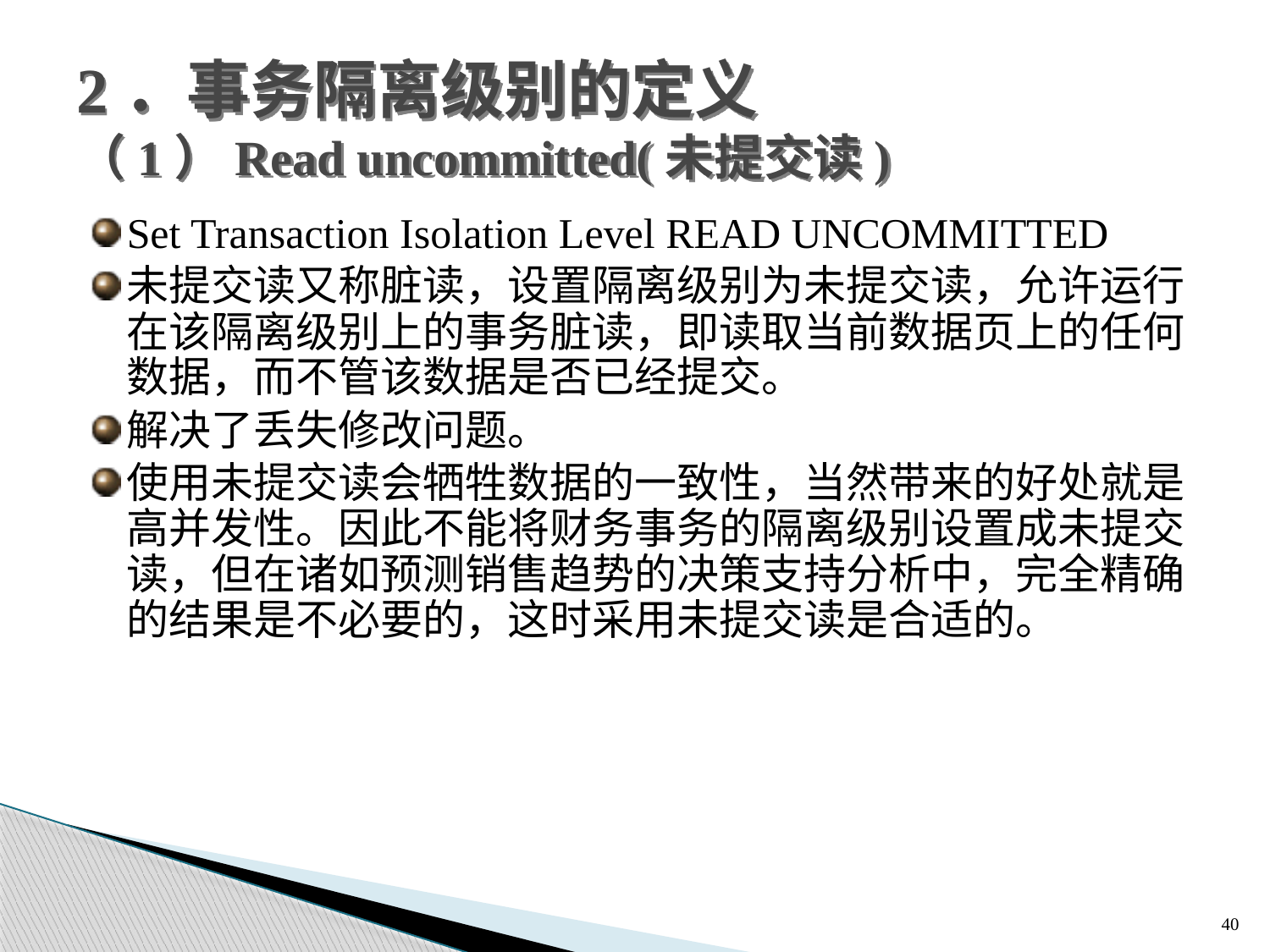

# 2．事务隔离级别的定义 （1）Read uncommitted(未提交读)
Set Transaction Isolation Level READ UNCOMMITTED
未提交读又称脏读，设置隔离级别为未提交读，允许运行在该隔离级别上的事务脏读，即读取当前数据页上的任何数据，而不管该数据是否已经提交。
解决了丢失修改问题。
使用未提交读会牺牲数据的一致性，当然带来的好处就是高并发性。因此不能将财务事务的隔离级别设置成未提交读，但在诸如预测销售趋势的决策支持分析中，完全精确的结果是不必要的，这时采用未提交读是合适的。
40